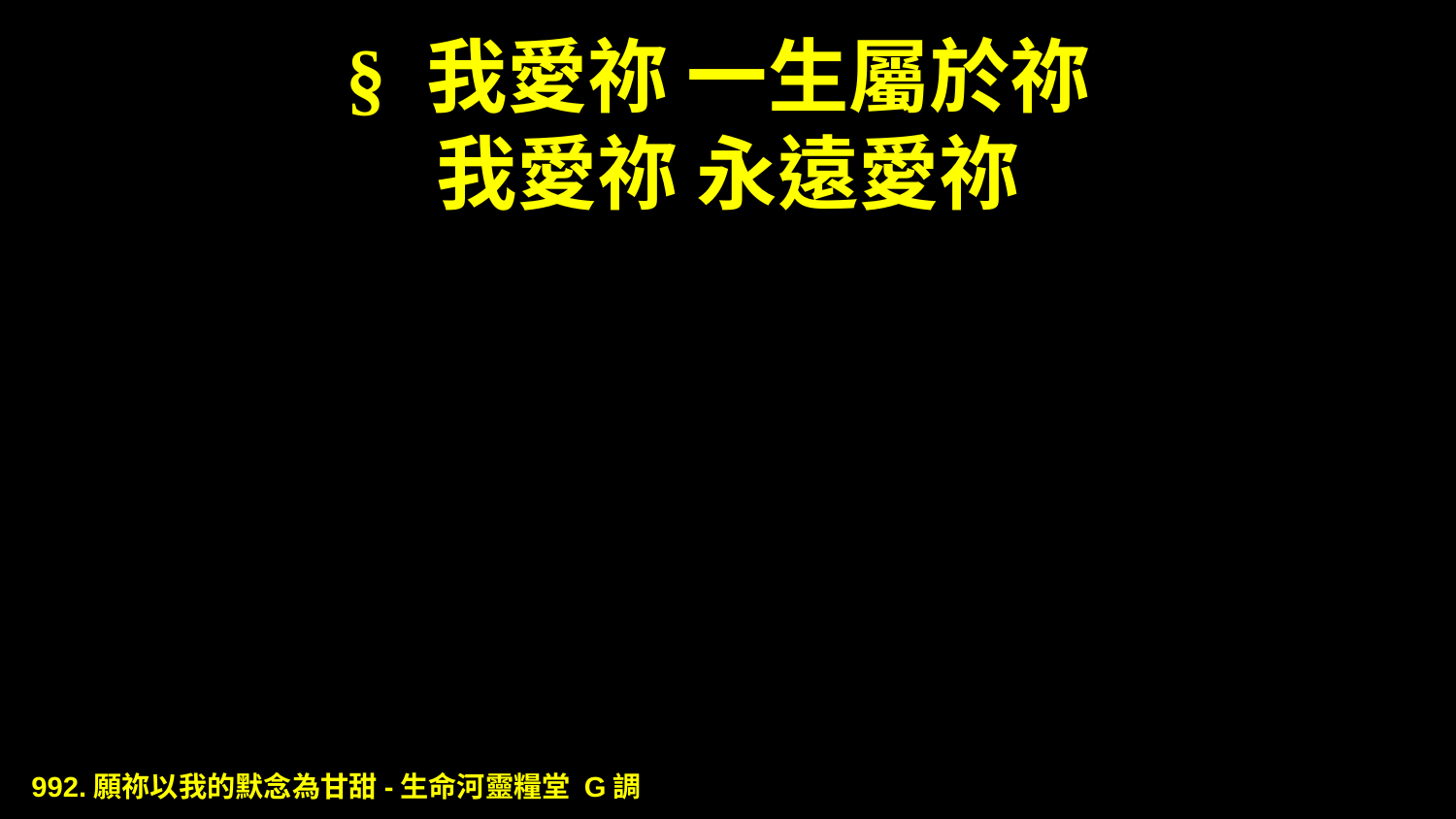

# § 我愛祢 一生屬於祢 我愛祢 永遠愛祢
992.願祢以我的默念為甘甜-生命河靈糧堂 G調